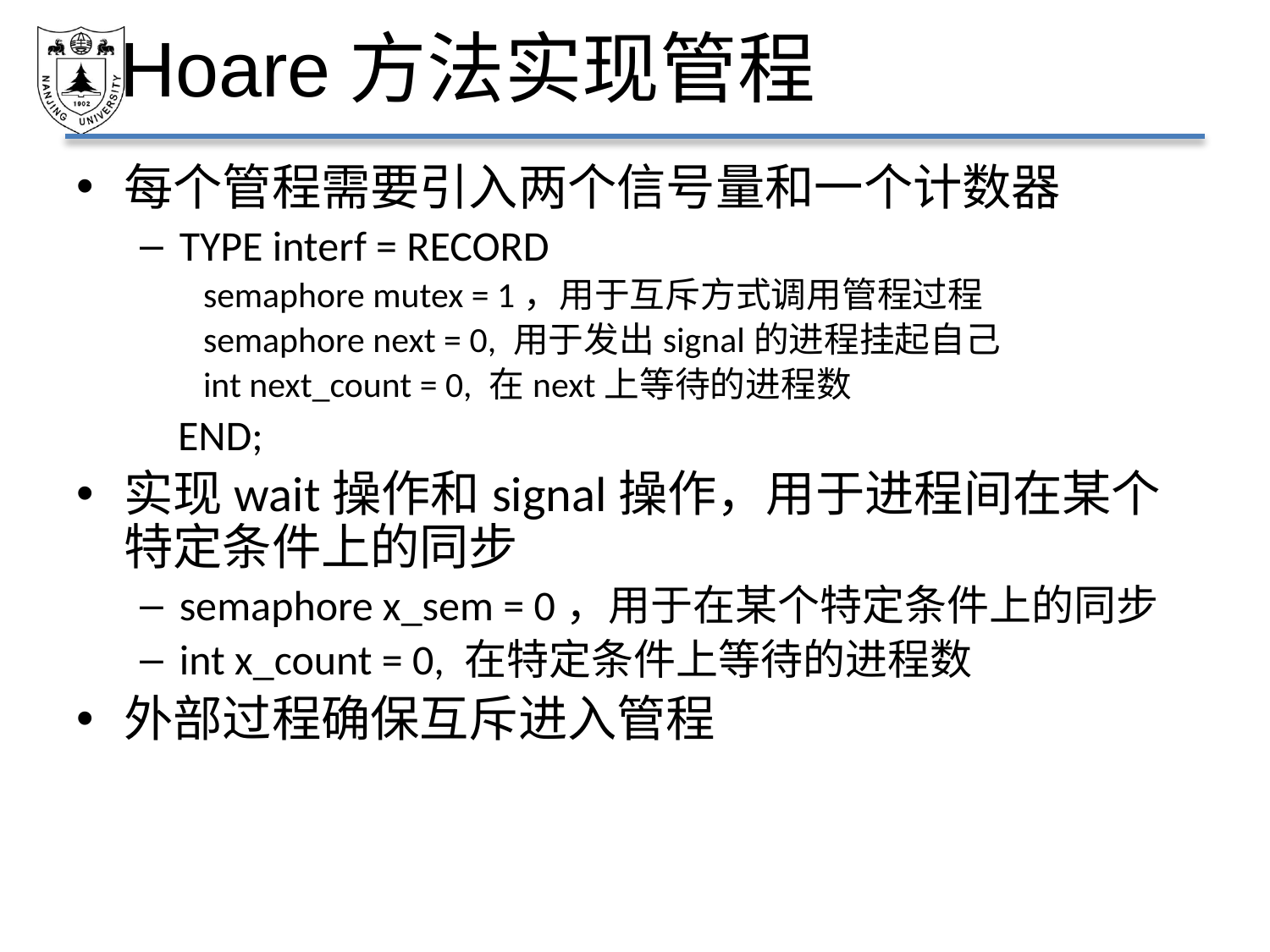

# Hoare方法实现管程
每个管程需要引入两个信号量和一个计数器
TYPE interf = RECORD
semaphore mutex = 1，用于互斥方式调用管程过程
semaphore next = 0, 用于发出signal的进程挂起自己
int next_count = 0, 在next上等待的进程数
    END;
实现wait操作和signal操作，用于进程间在某个特定条件上的同步
semaphore x_sem = 0，用于在某个特定条件上的同步
int x_count = 0, 在特定条件上等待的进程数
外部过程确保互斥进入管程